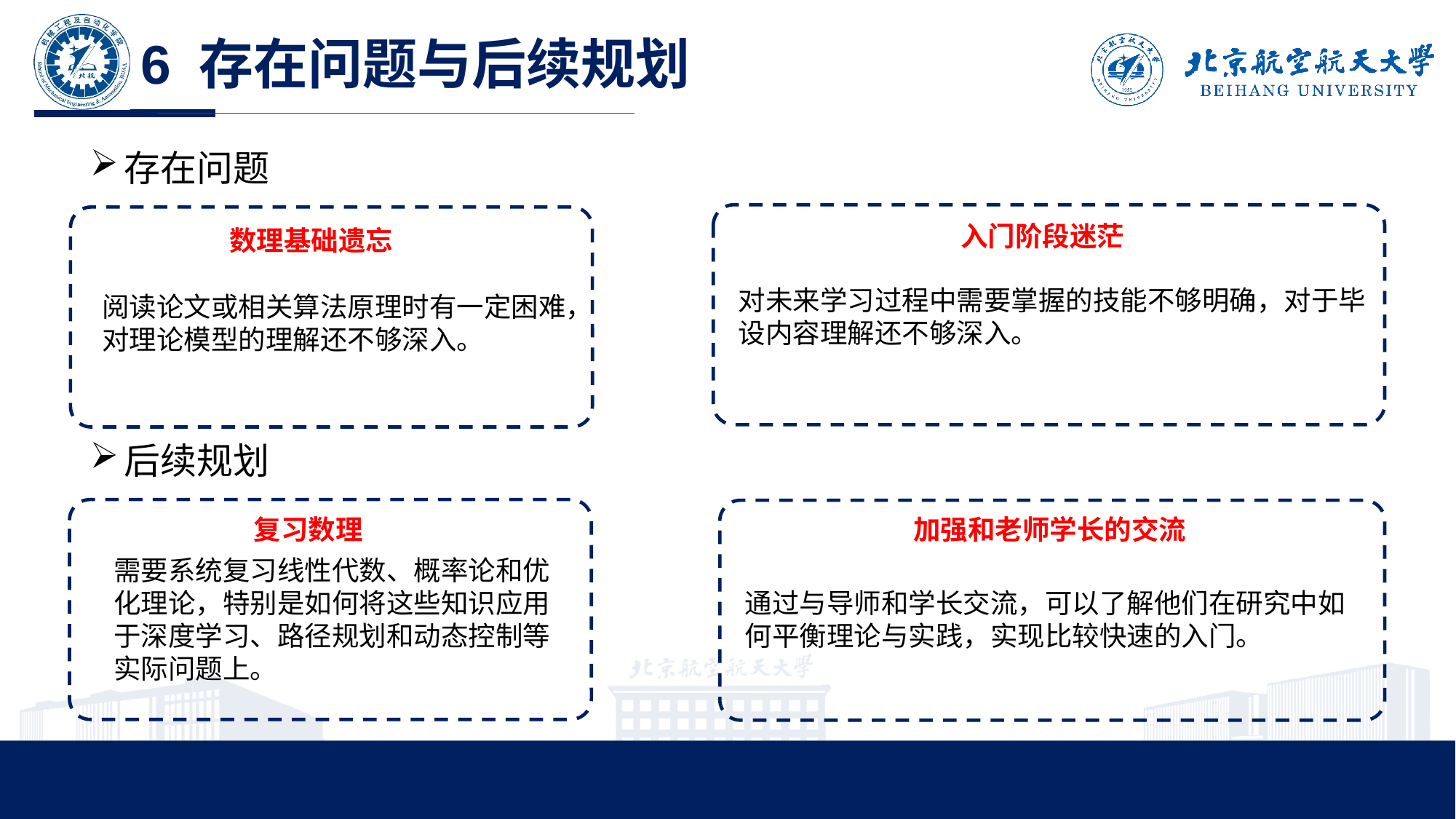

6 存在问题与后续规划
存在问题
入门阶段迷茫
数理基础遗忘

对未来学习过程中需要掌握的技能不够明确，对于毕设内容理解还不够深入。
阅读论文或相关算法原理时有一定困难，对理论模型的理解还不够深入。
后续规划
复习数理
加强和老师学长的交流

需要系统复习线性代数、概率论和优化理论，特别是如何将这些知识应用于深度学习、路径规划和动态控制等实际问题上。
通过与导师和学长交流，可以了解他们在研究中如何平衡理论与实践，实现比较快速的入门。